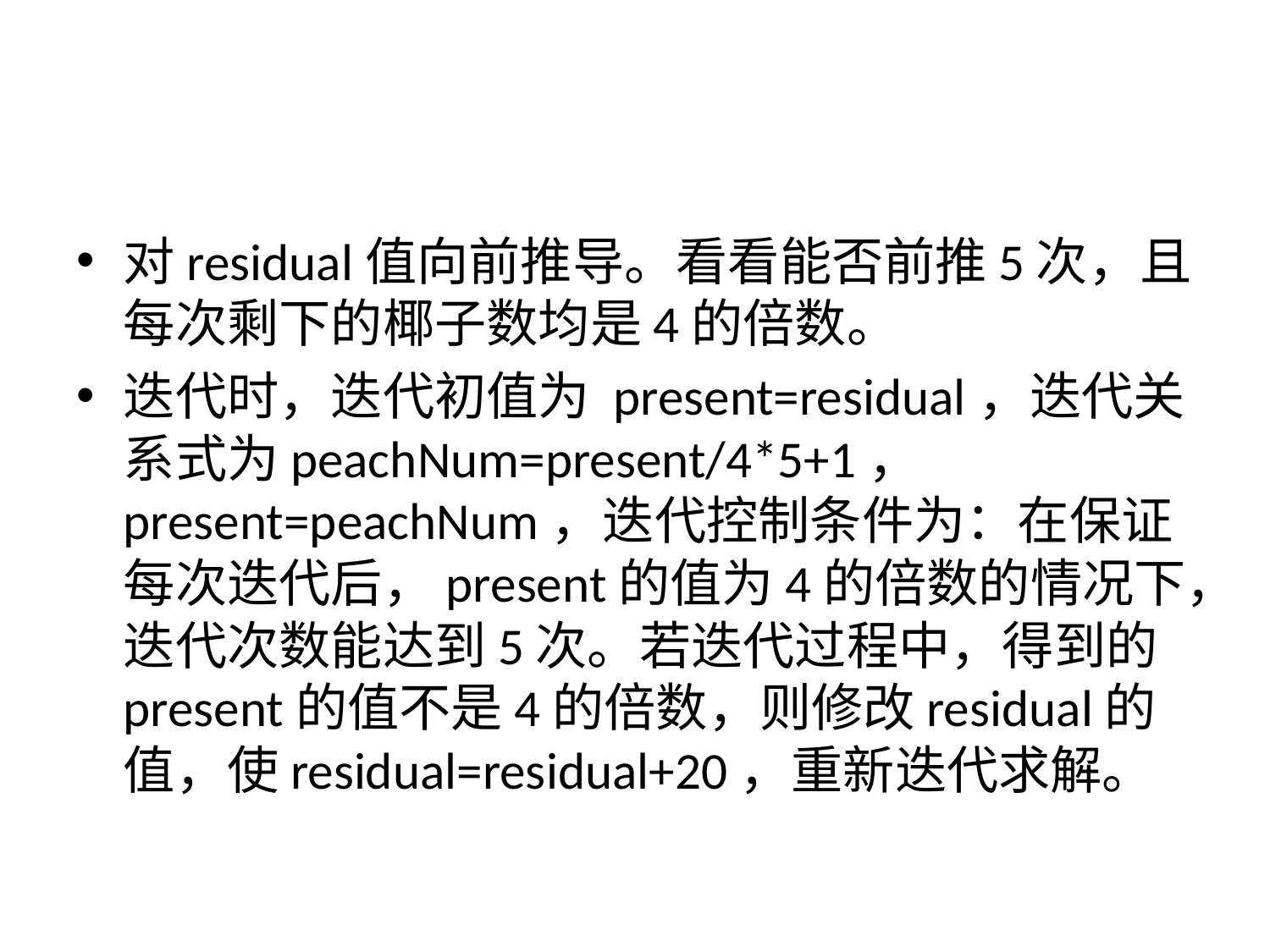

#
对residual值向前推导。看看能否前推5次，且每次剩下的椰子数均是4的倍数。
迭代时，迭代初值为 present=residual，迭代关系式为peachNum=present/4*5+1，         present=peachNum，迭代控制条件为：在保证每次迭代后，present的值为4的倍数的情况下，迭代次数能达到5次。若迭代过程中，得到的present的值不是4的倍数，则修改residual的值，使residual=residual+20，重新迭代求解。